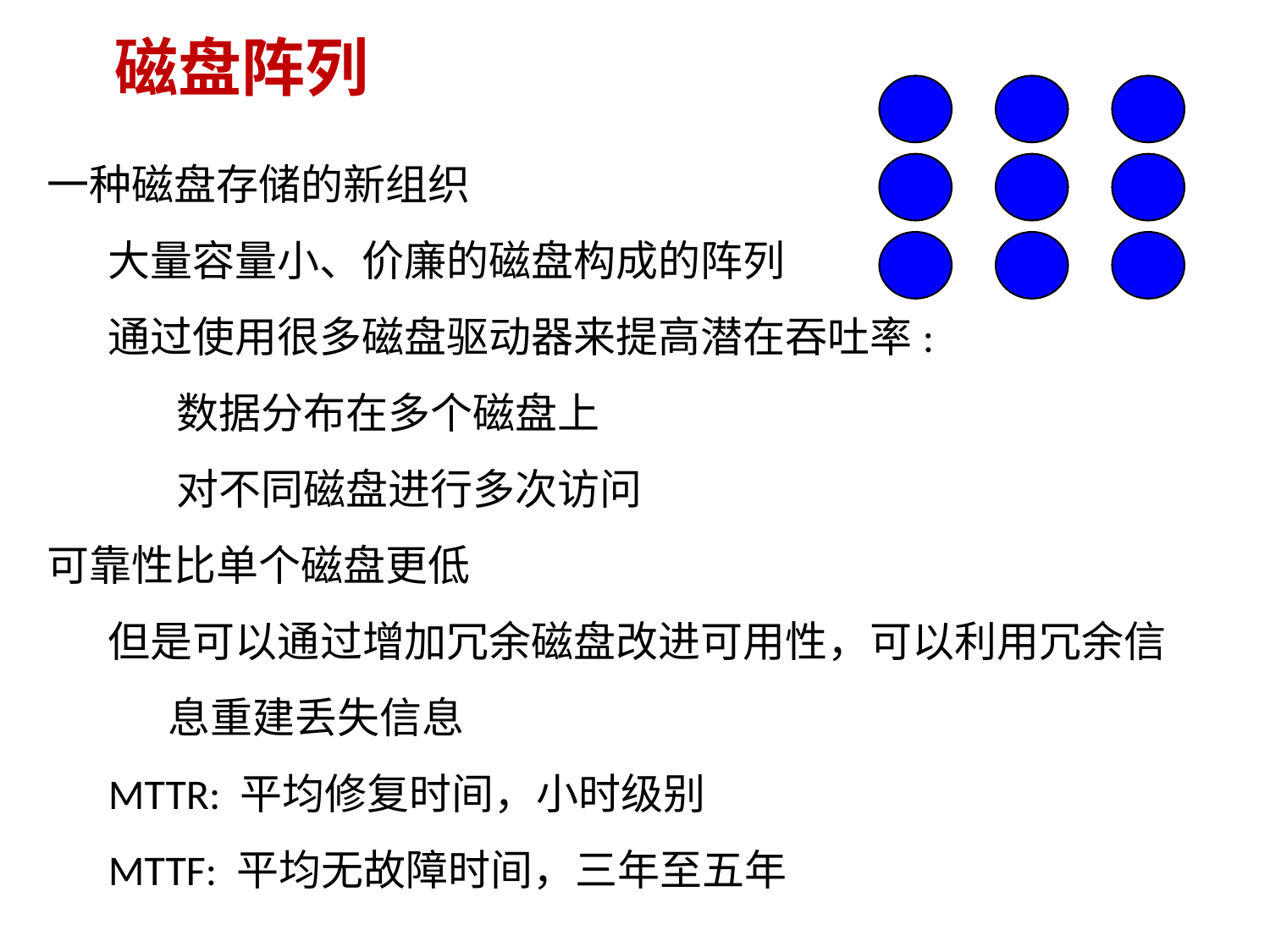

# 磁盘阵列

一种磁盘存储的新组织
大量容量小、价廉的磁盘构成的阵列
通过使用很多磁盘驱动器来提高潜在吞吐率:
数据分布在多个磁盘上
对不同磁盘进行多次访问
可靠性比单个磁盘更低
但是可以通过增加冗余磁盘改进可用性，可以利用冗余信息重建丢失信息
MTTR: 平均修复时间，小时级别
MTTF: 平均无故障时间，三年至五年